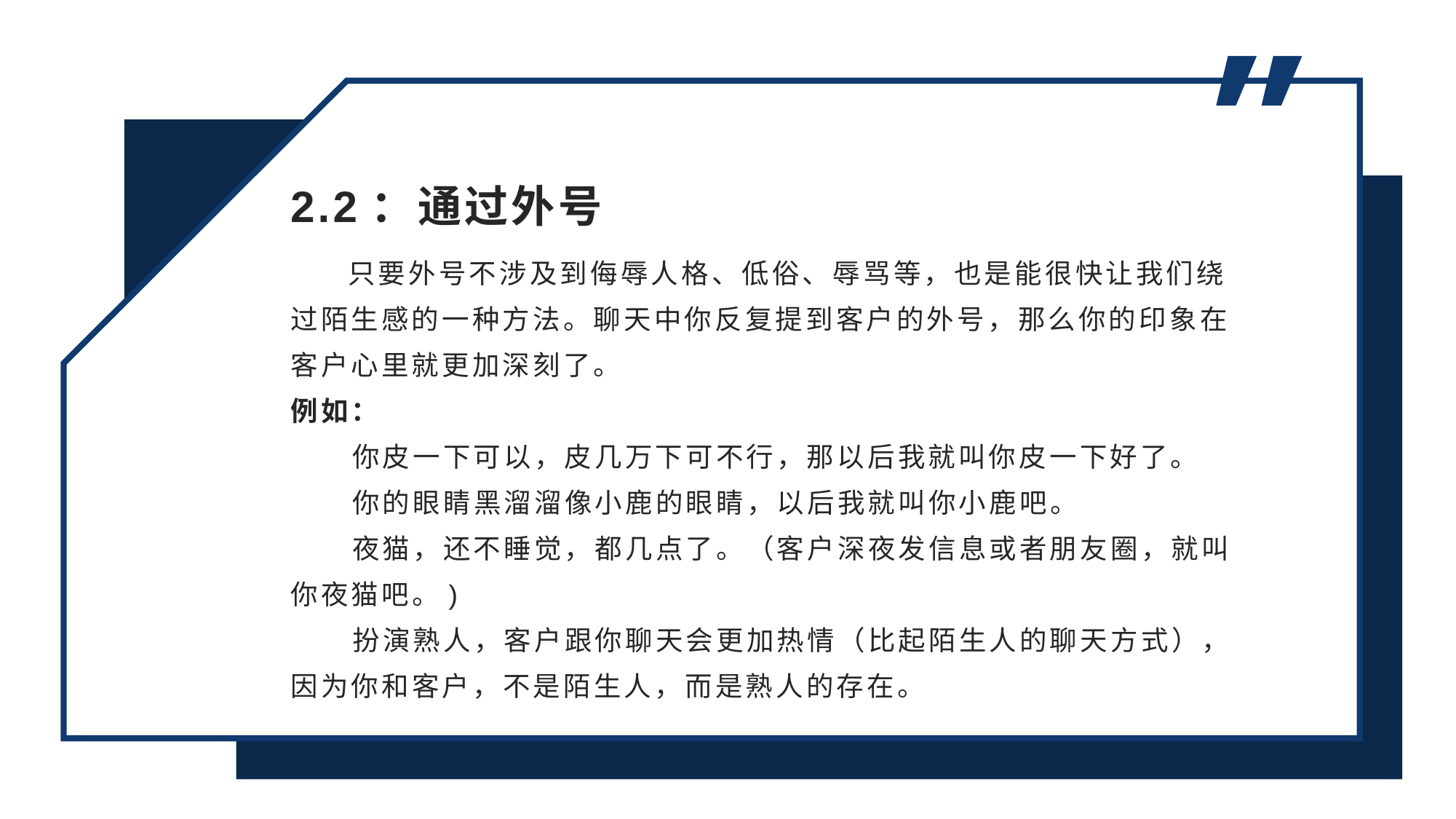

2.2：通过外号

      只要外号不涉及到侮辱人格、低俗、辱骂等，也是能很快让我们绕过陌生感的一种方法。聊天中你反复提到客户的外号，那么你的印象在客户心里就更加深刻了。
例如：
      你皮一下可以，皮几万下可不行，那以后我就叫你皮一下好了。
      你的眼睛黑溜溜像小鹿的眼睛，以后我就叫你小鹿吧。
      夜猫，还不睡觉，都几点了。（客户深夜发信息或者朋友圈，就叫你夜猫吧。)
      扮演熟人，客户跟你聊天会更加热情（比起陌生人的聊天方式），因为你和客户，不是陌生人，而是熟人的存在。